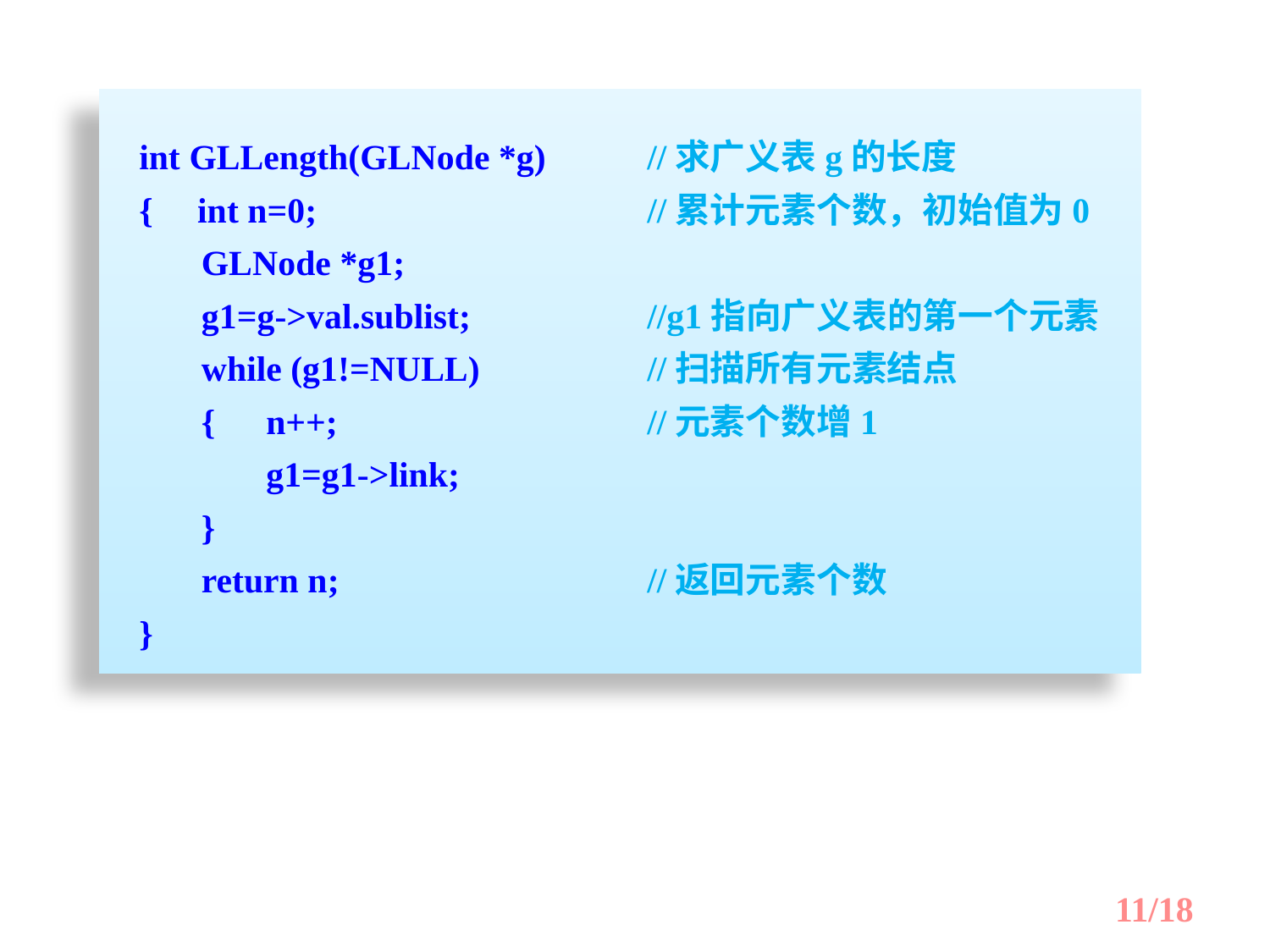

int GLLength(GLNode *g)	//求广义表g的长度
{     int n=0;			//累计元素个数，初始值为0
       GLNode *g1;
       g1=g->val.sublist;		//g1指向广义表的第一个元素
       while (g1!=NULL)		//扫描所有元素结点
       {	n++;			//元素个数增1
	g1=g1->link;
       }
       return n;			//返回元素个数
}
11/18